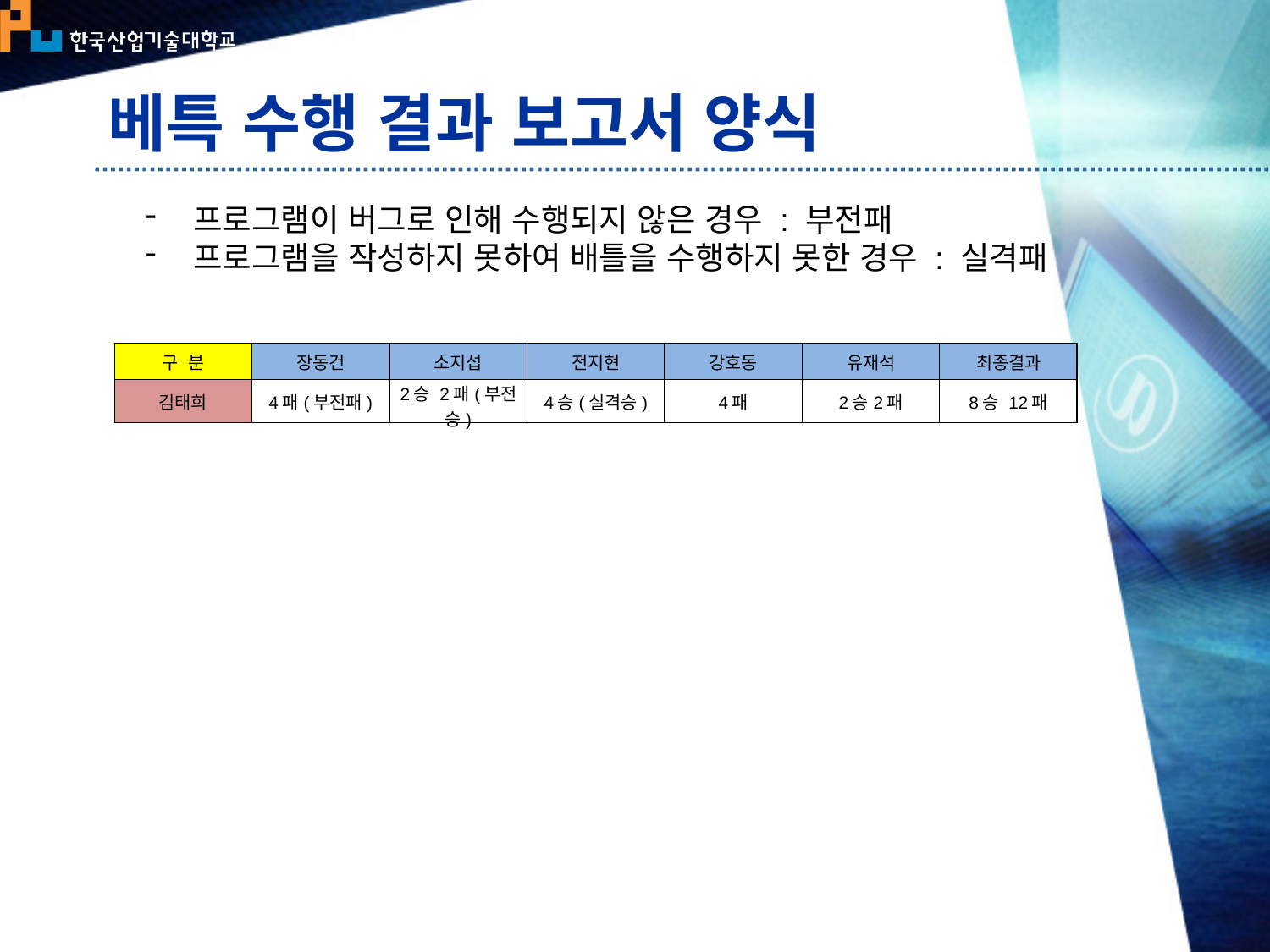

# 베특 수행 결과 보고서 양식
프로그램이 버그로 인해 수행되지 않은 경우 : 부전패
프로그램을 작성하지 못하여 배틀을 수행하지 못한 경우 : 실격패
| 구 분 | 장동건 | 소지섭 | 전지현 | 강호동 | 유재석 | 최종결과 |
| --- | --- | --- | --- | --- | --- | --- |
| 김태희 | 4패(부전패) | 2승 2패(부전승) | 4승(실격승) | 4패 | 2승2패 | 8승 12패 |